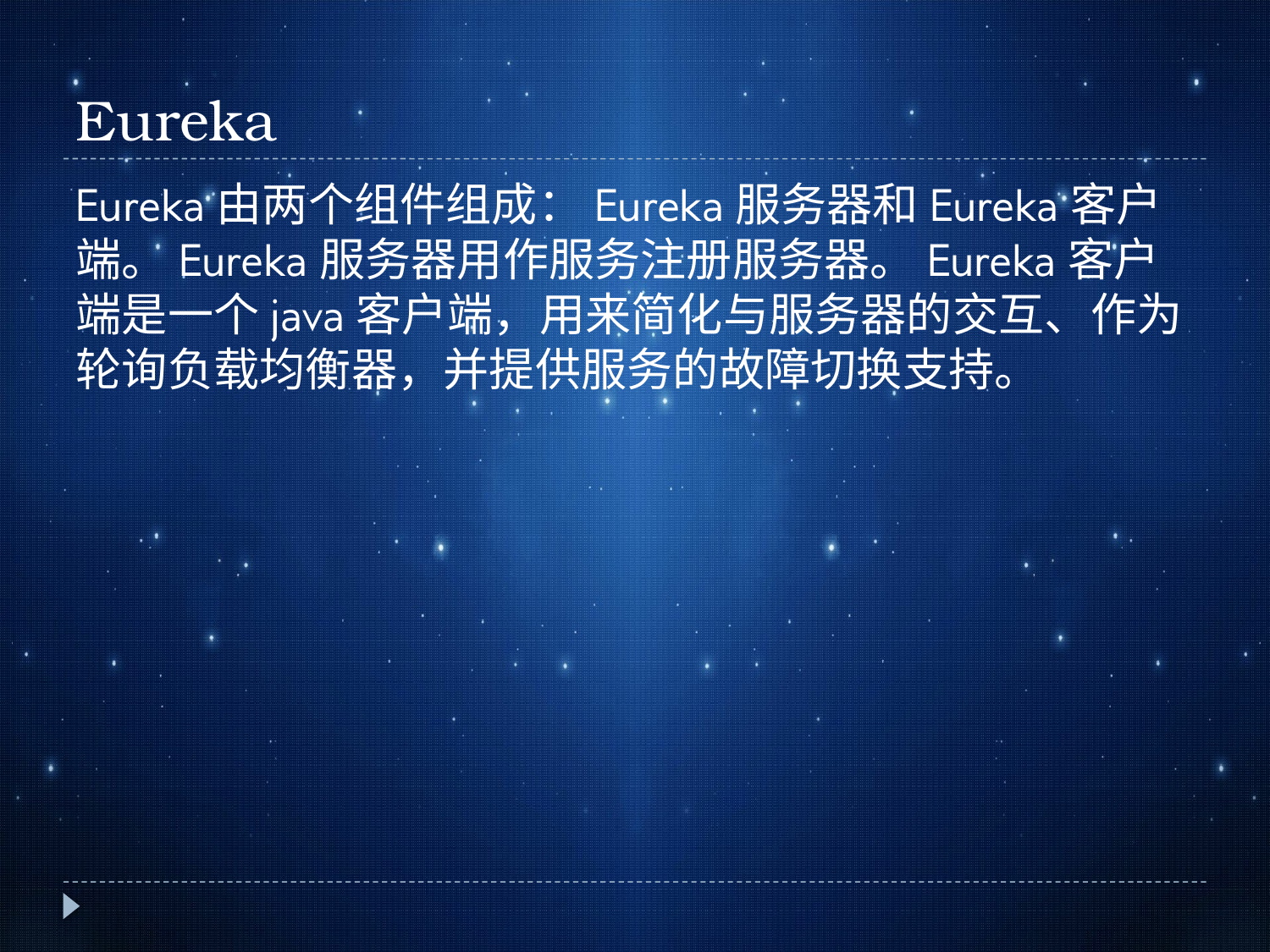

# Eureka
Eureka由两个组件组成：Eureka服务器和Eureka客户端。Eureka服务器用作服务注册服务器。Eureka客户端是一个java客户端，用来简化与服务器的交互、作为轮询负载均衡器，并提供服务的故障切换支持。